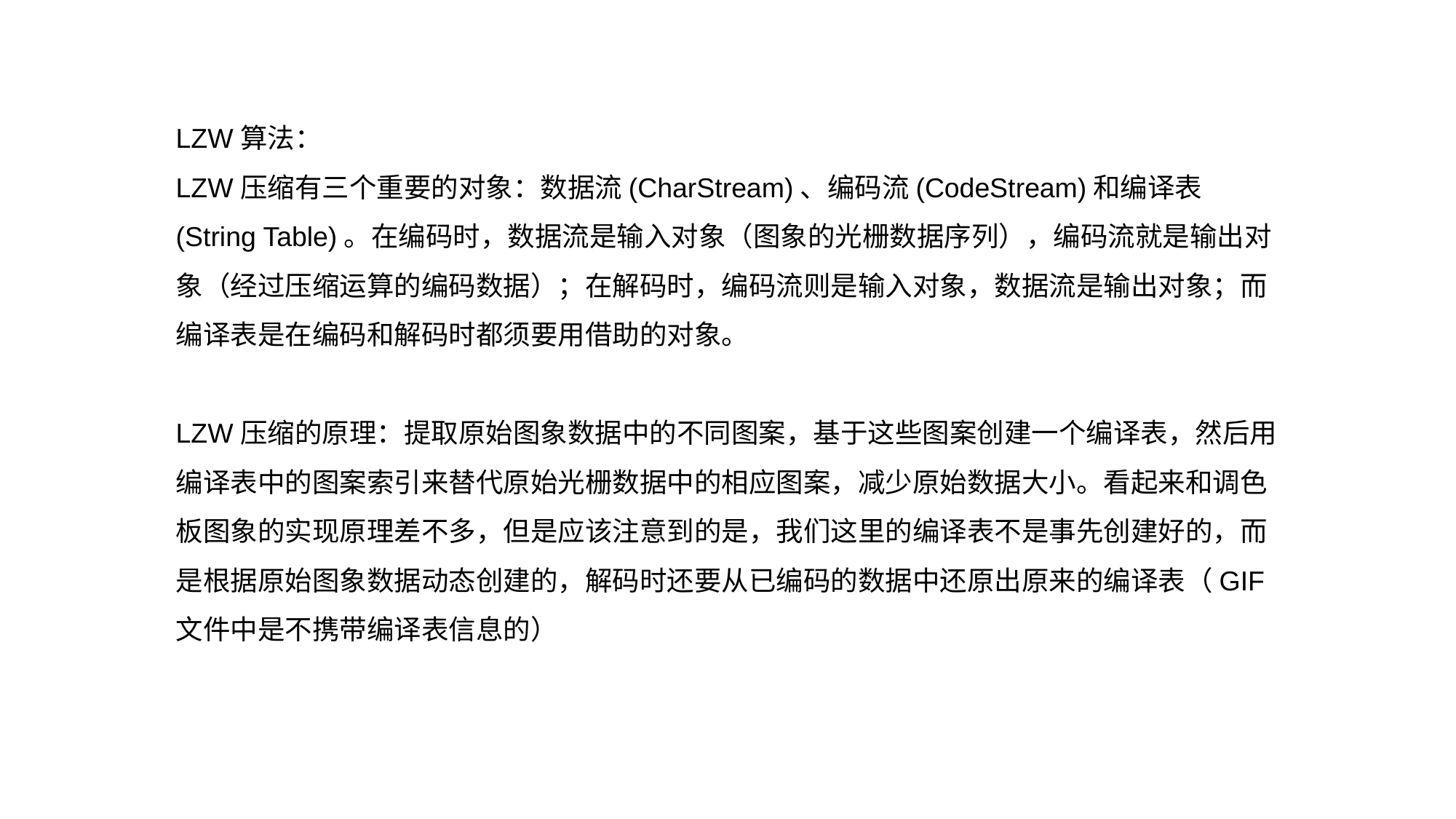

LZW算法：
LZW压缩有三个重要的对象：数据流(CharStream)、编码流(CodeStream)和编译表(String Table)。在编码时，数据流是输入对象（图象的光栅数据序列），编码流就是输出对象（经过压缩运算的编码数据）；在解码时，编码流则是输入对象，数据流是输出对象；而编译表是在编码和解码时都须要用借助的对象。

LZW压缩的原理：提取原始图象数据中的不同图案，基于这些图案创建一个编译表，然后用编译表中的图案索引来替代原始光栅数据中的相应图案，减少原始数据大小。看起来和调色板图象的实现原理差不多，但是应该注意到的是，我们这里的编译表不是事先创建好的，而是根据原始图象数据动态创建的，解码时还要从已编码的数据中还原出原来的编译表（GIF文件中是不携带编译表信息的）